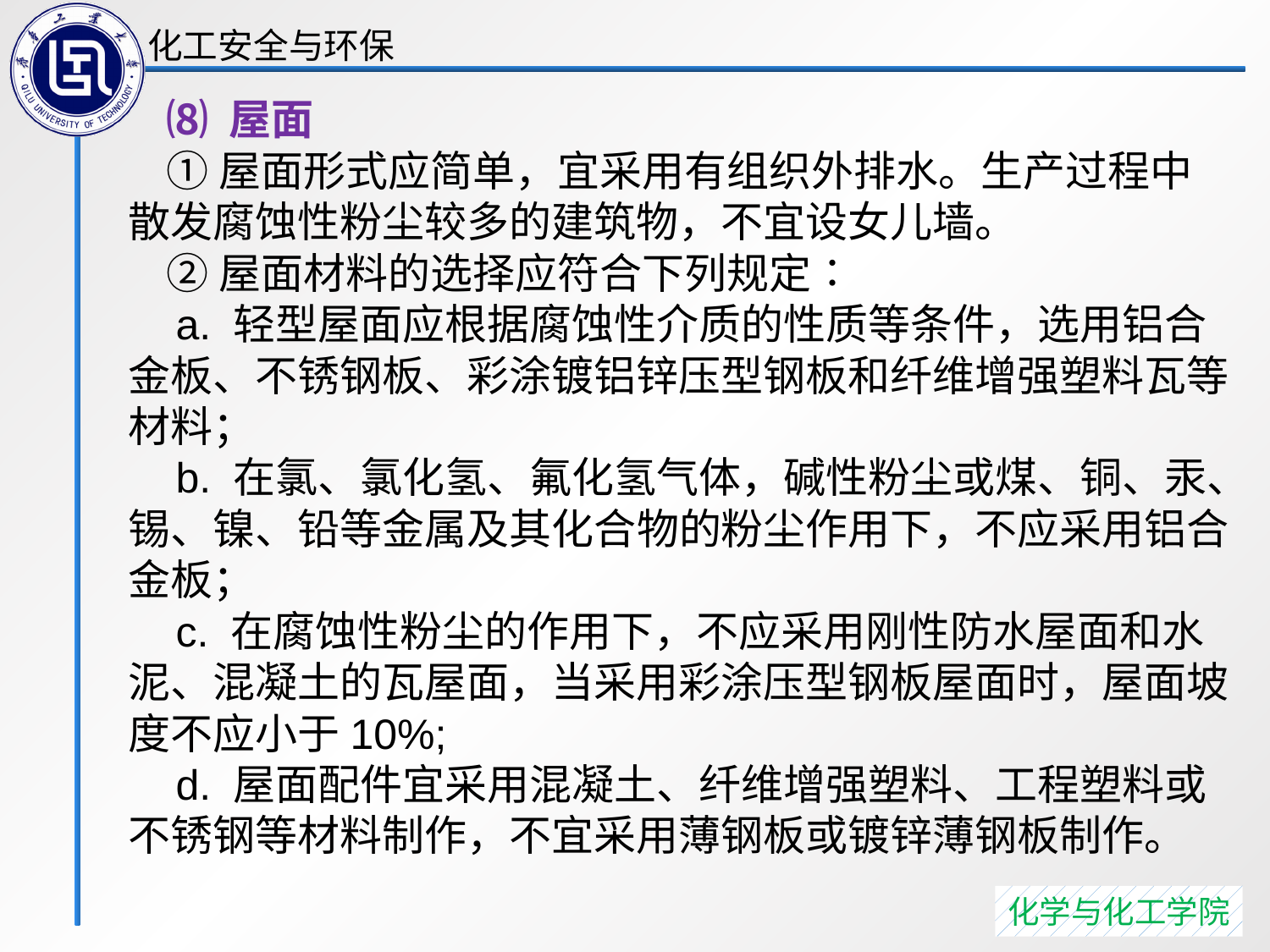

⑻ 屋面
    ①屋面形式应简单，宜采用有组织外排水。生产过程中散发腐蚀性粉尘较多的建筑物，不宜设女儿墙。
    ②屋面材料的选择应符合下列规定∶
    a. 轻型屋面应根据腐蚀性介质的性质等条件，选用铝合金板、不锈钢板、彩涂镀铝锌压型钢板和纤维增强塑料瓦等材料；
    b. 在氯、氯化氢、氟化氢气体，碱性粉尘或煤、铜、汞、锡、镍、铅等金属及其化合物的粉尘作用下，不应采用铝合金板；
    c. 在腐蚀性粉尘的作用下，不应采用刚性防水屋面和水泥、混凝土的瓦屋面，当采用彩涂压型钢板屋面时，屋面坡度不应小于10%;
    d. 屋面配件宜采用混凝土、纤维增强塑料、工程塑料或不锈钢等材料制作，不宜采用薄钢板或镀锌薄钢板制作。